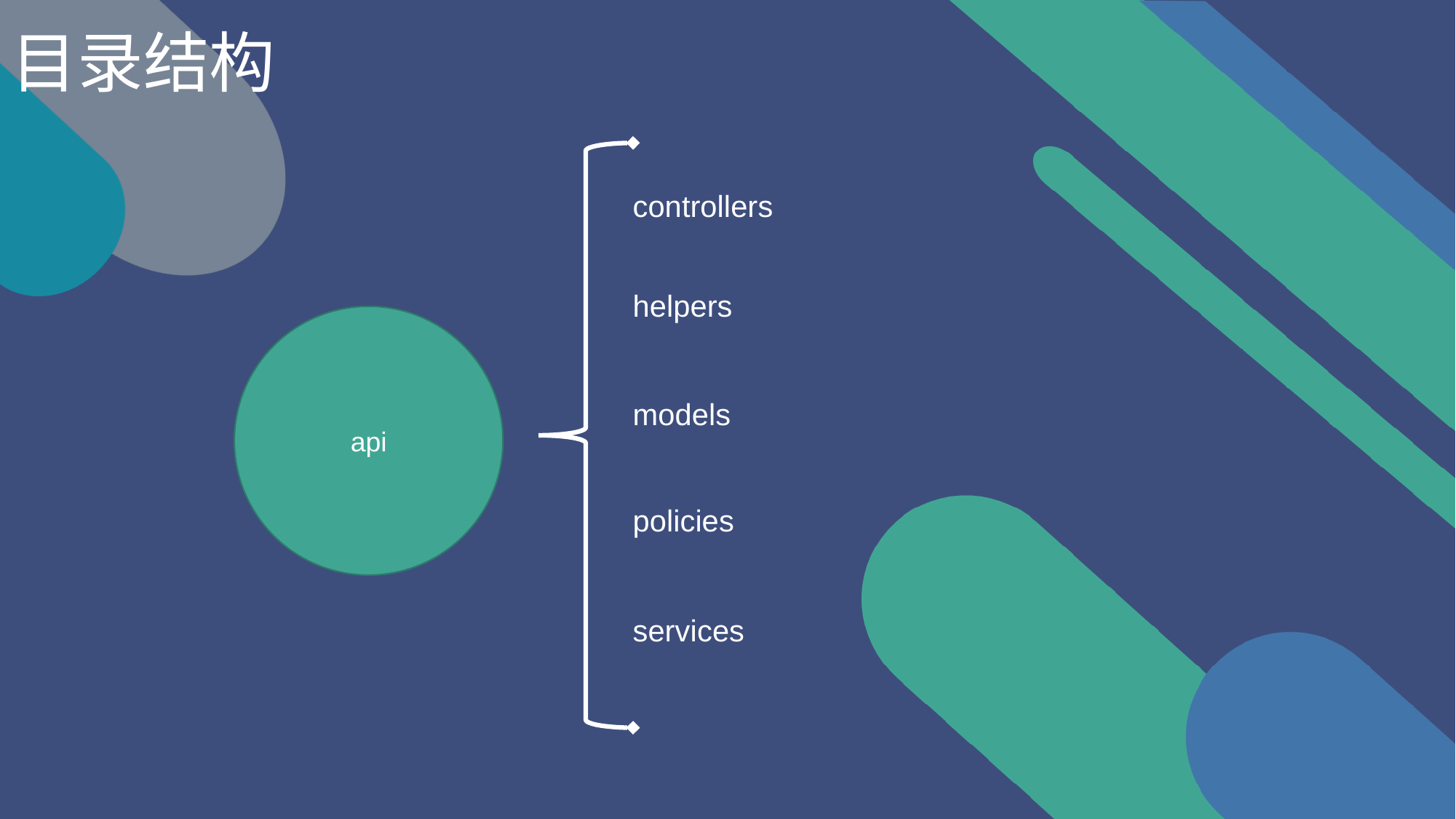

# 目录结构

controllers
helpers
api
models
policies
services